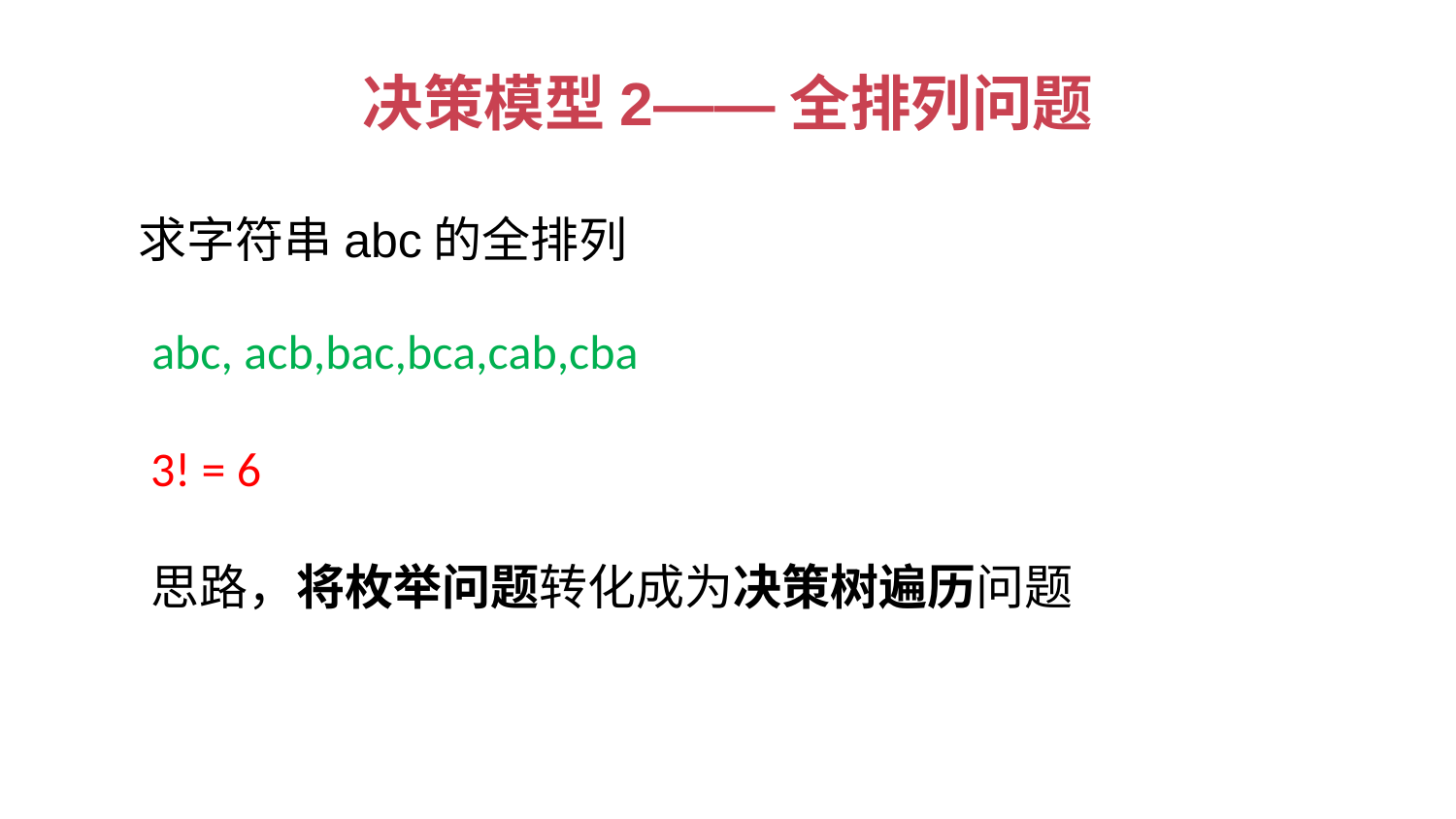

# 决策模型2——全排列问题
求字符串abc的全排列
abc, acb,bac,bca,cab,cba
3! = 6
思路，将枚举问题转化成为决策树遍历问题